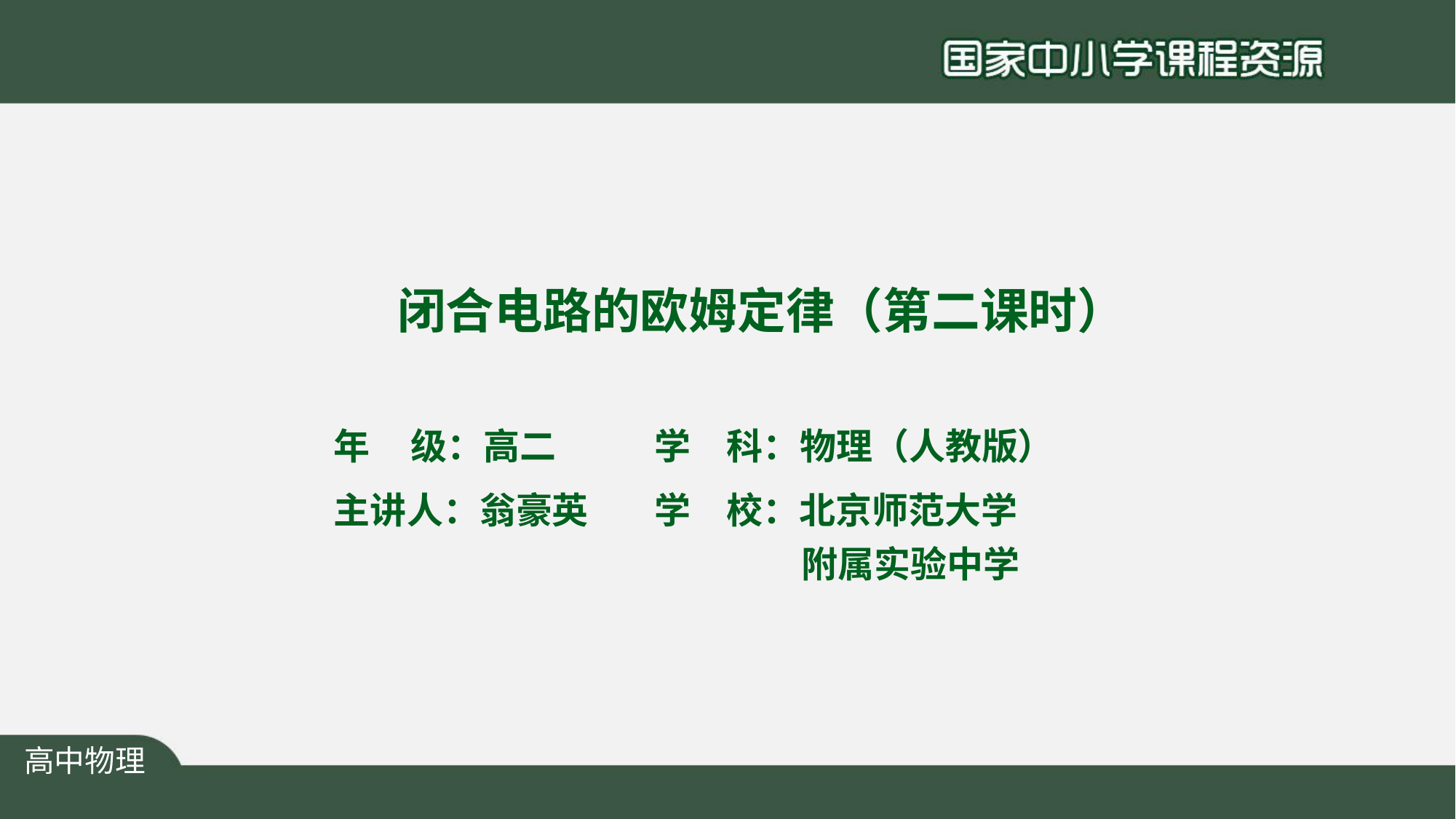

# 闭合电路的欧姆定律（第二课时）
| 年 级：高二 | 学 | 科：物理（人教版） |
| --- | --- | --- |
| 主讲人：翁豪英 | 学 | 校：北京师范大学 |
|  |  | 附属实验中学 |
高中物理